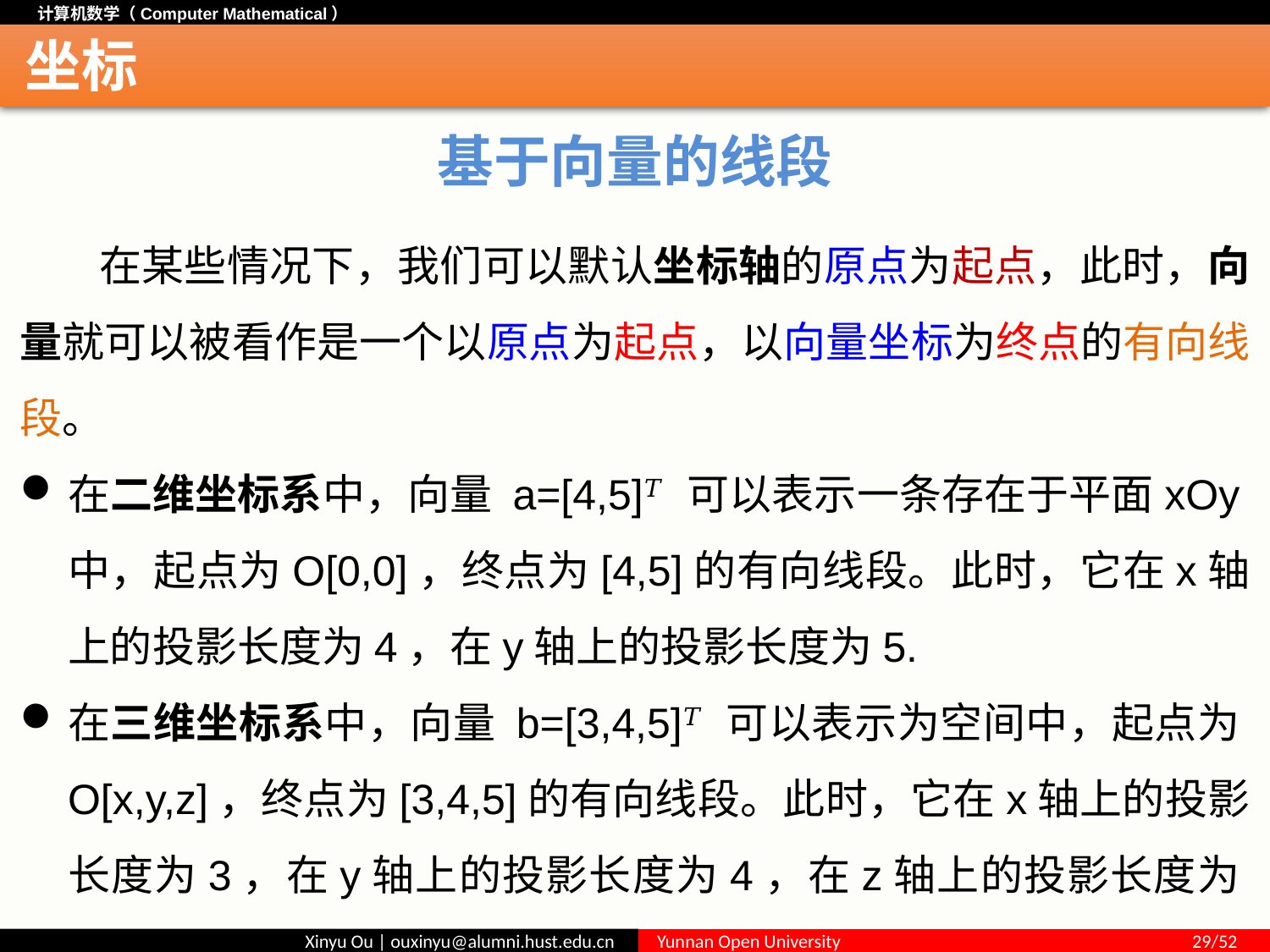

# 坐标
基于向量的线段
       在某些情况下，我们可以默认坐标轴的原点为起点，此时，向量就可以被看作是一个以原点为起点，以向量坐标为终点的有向线段。
在二维坐标系中，向量 a=[4,5]𝑇 可以表示一条存在于平面xOy中，起点为O[0,0]，终点为[4,5]的有向线段。此时，它在x轴上的投影长度为4，在y轴上的投影长度为5.
在三维坐标系中，向量 b=[3,4,5]𝑇 可以表示为空间中，起点为O[x,y,z]，终点为[3,4,5]的有向线段。此时，它在x轴上的投影长度为3，在y轴上的投影长度为4，在z轴上的投影长度为5.